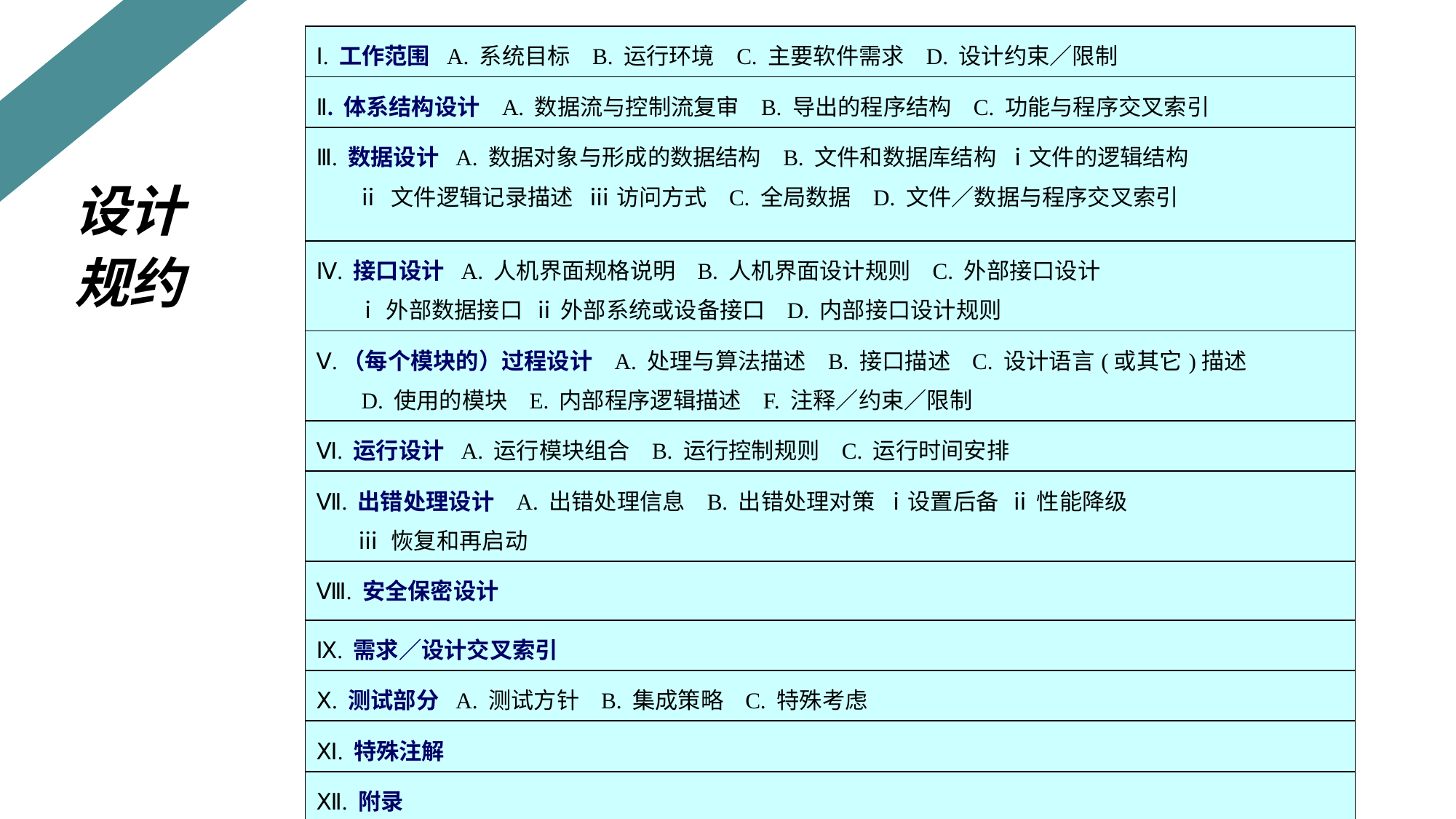

| Ⅰ. 工作范围 A. 系统目标 B. 运行环境 C. 主要软件需求 D. 设计约束∕限制 |
| --- |
| Ⅱ. 体系结构设计 A. 数据流与控制流复审 B. 导出的程序结构 C. 功能与程序交叉索引 |
| Ⅲ. 数据设计 A. 数据对象与形成的数据结构 B. 文件和数据库结构 ⅰ文件的逻辑结构 ⅱ 文件逻辑记录描述 ⅲ 访问方式 C. 全局数据 D. 文件∕数据与程序交叉索引 |
| Ⅳ. 接口设计 A. 人机界面规格说明 B. 人机界面设计规则 C. 外部接口设计 ⅰ外部数据接口 ⅱ 外部系统或设备接口 D. 内部接口设计规则 |
| Ⅴ.（每个模块的）过程设计 A. 处理与算法描述 B. 接口描述 C. 设计语言(或其它)描述 D. 使用的模块 E. 内部程序逻辑描述 F. 注释∕约束∕限制 |
| Ⅵ. 运行设计 A. 运行模块组合 B. 运行控制规则 C. 运行时间安排 |
| Ⅶ. 出错处理设计 A. 出错处理信息 B. 出错处理对策 ⅰ设置后备 ⅱ 性能降级 ⅲ 恢复和再启动 |
| Ⅷ. 安全保密设计 |
| Ⅸ. 需求∕设计交叉索引 |
| Ⅹ. 测试部分 A. 测试方针 B. 集成策略 C. 特殊考虑 |
| Ⅺ. 特殊注解 |
| Ⅻ. 附录 |
# 设计规约